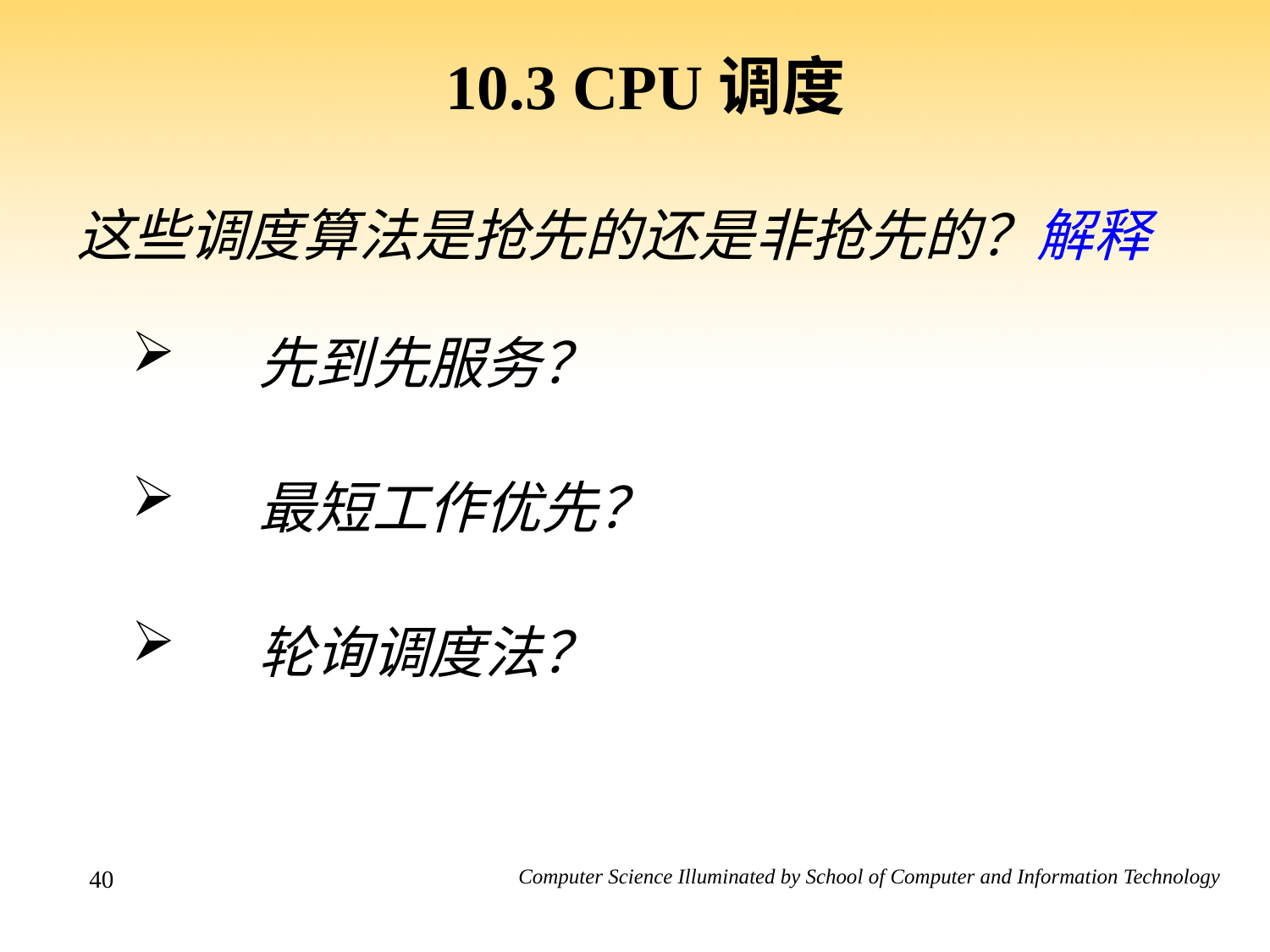

# 10.3 CPU调度
这些调度算法是抢先的还是非抢先的？解释

	先到先服务？

	最短工作优先？

	轮询调度法？

40